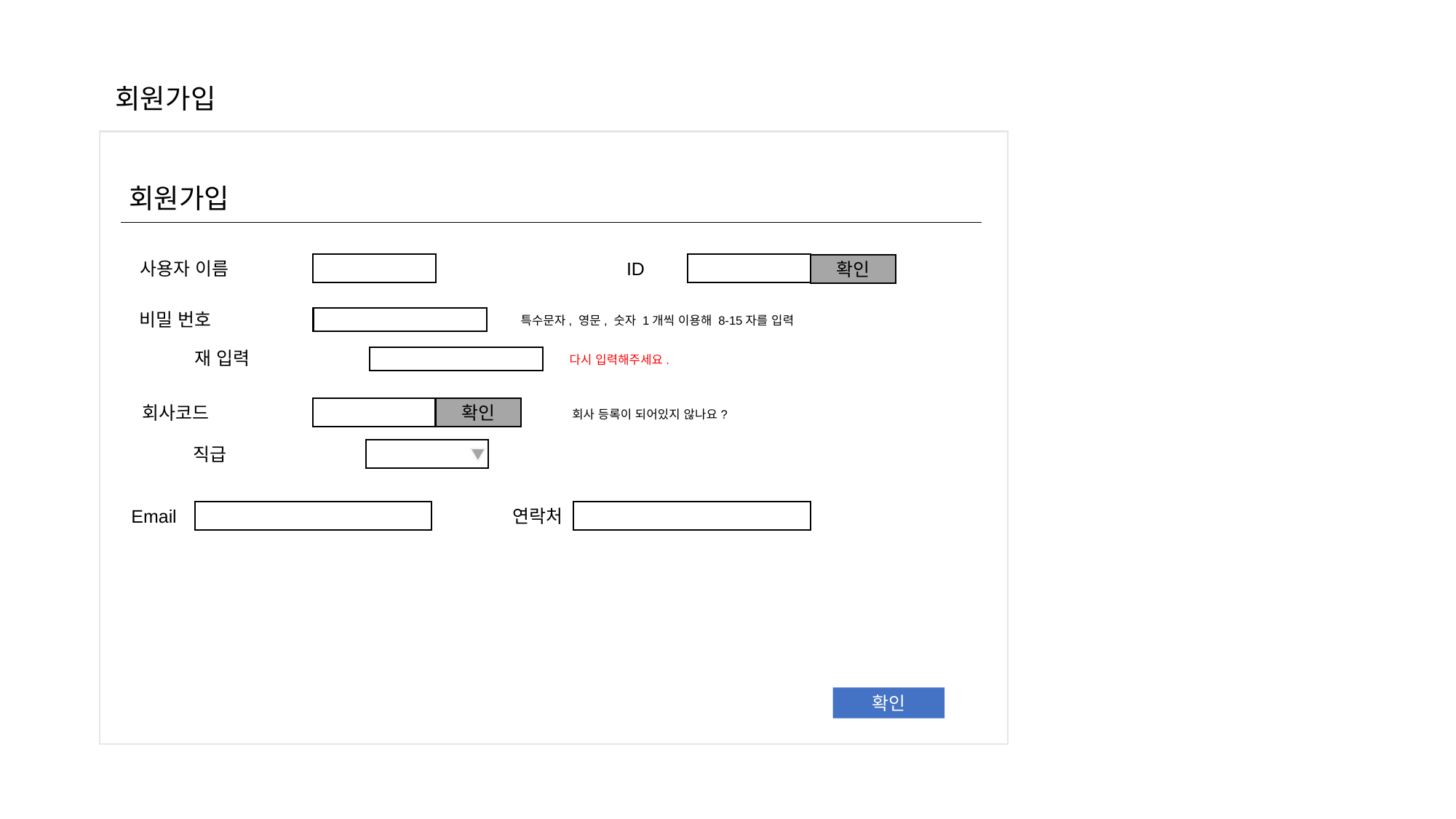

회원가입

회원가입
사용자 이름
ID

회사코드

직급

비밀 번호

특수문자, 영문, 숫자 1개씩 이용해 8-15자를 입력
재 입력

다시 입력해주세요.
회사 등록이 되어있지 않나요?
확인
확인

Email
연락처

확인